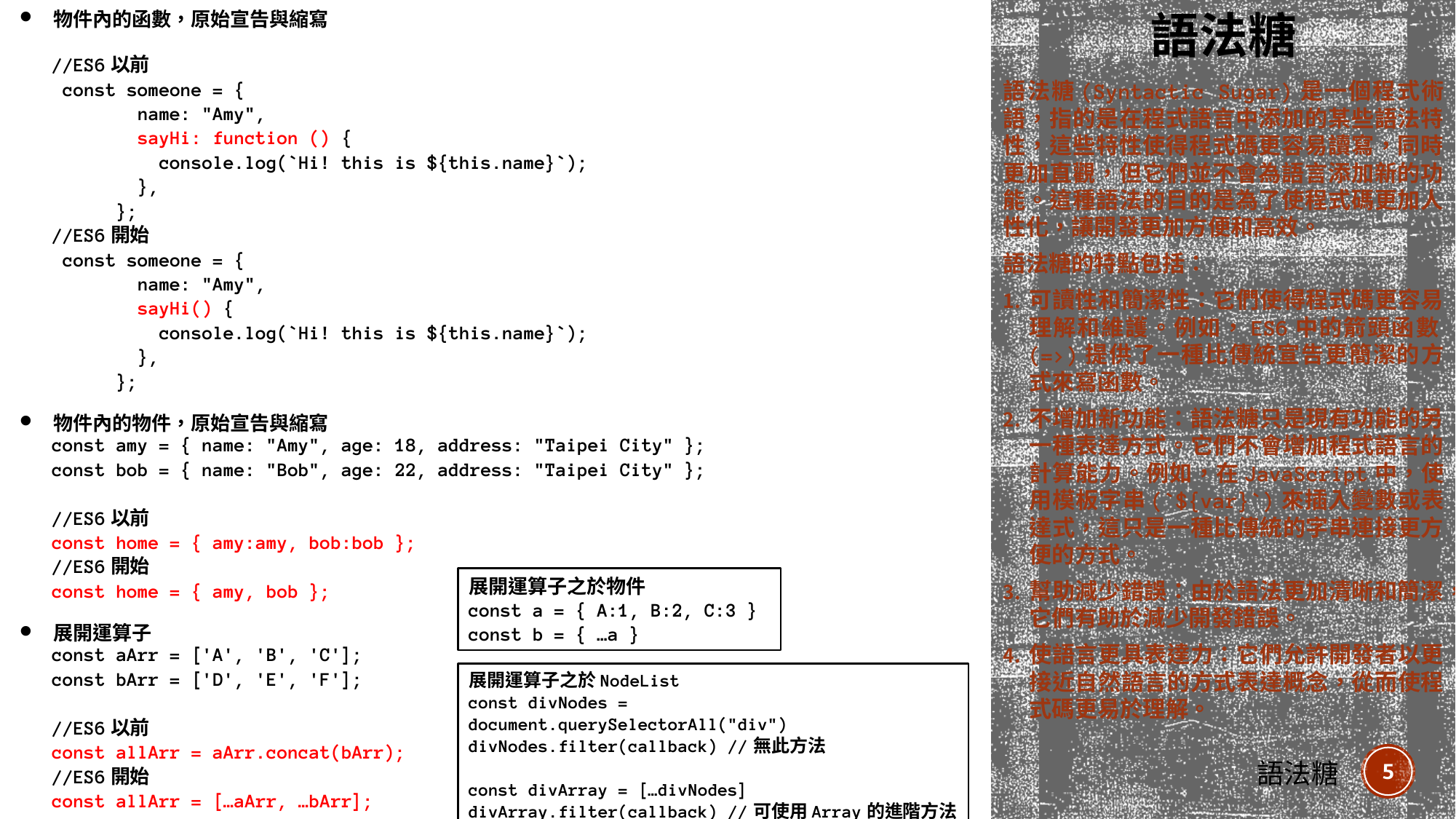

# 語法糖
物件內的函數，原始宣告與縮寫

//ES6以前
 const someone = {
        name: "Amy",
        sayHi: function () {
          console.log(`Hi! this is ${this.name}`);
        },
      };
//ES6開始
 const someone = {
        name: "Amy",
        sayHi() {
          console.log(`Hi! this is ${this.name}`);
        },
      };
物件內的物件，原始宣告與縮寫
const amy = { name: "Amy", age: 18, address: "Taipei City" };
const bob = { name: "Bob", age: 22, address: "Taipei City" };

//ES6以前
const home = { amy:amy, bob:bob };
//ES6開始
const home = { amy, bob };
展開運算子
const aArr = ['A', 'B', 'C'];
const bArr = ['D', 'E', 'F'];

//ES6以前
const allArr = aArr.concat(bArr);
//ES6開始
const allArr = […aArr, …bArr];
語法糖(Syntactic Sugar)是一個程式術語，指的是在程式語言中添加的某些語法特性，這些特性使得程式碼更容易讀寫，同時更加直觀，但它們並不會為語言添加新的功能。這種語法的目的是為了使程式碼更加人性化，讓開發更加方便和高效。
語法糖的特點包括：
可讀性和簡潔性：它們使得程式碼更容易理解和維護。例如，ES6中的箭頭函數(=>)提供了一種比傳統宣告更簡潔的方式來寫函數。
不增加新功能：語法糖只是現有功能的另一種表達方式。它們不會增加程式語言的計算能力。例如，在JavaScript中，使用模板字串(`${var}`)來插入變數或表達式，這只是一種比傳統的字串連接更方便的方式。
幫助減少錯誤：由於語法更加清晰和簡潔，它們有助於減少開發錯誤。
使語言更具表達力：它們允許開發者以更接近自然語言的方式表達概念，從而使程式碼更易於理解。
展開運算子之於物件
const a = { A:1, B:2, C:3 }
const b = { …a }
展開運算子之於NodeList
const divNodes = document.querySelectorAll("div")
divNodes.filter(callback) //無此方法

const divArray = […divNodes]
divArray.filter(callback) //可使用Array的進階方法
5
語法糖